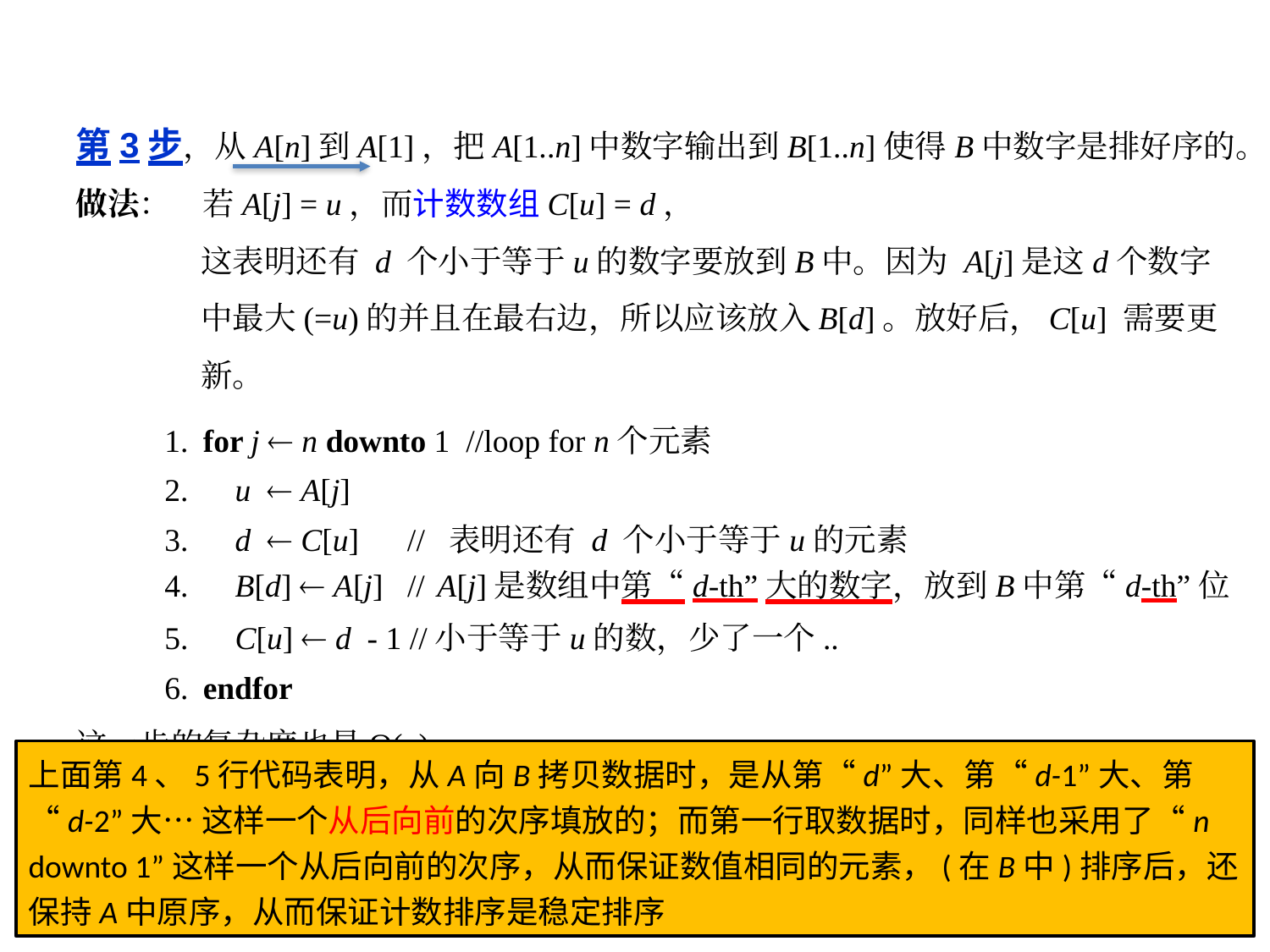

第3步，从A[n]到A[1]，把A[1..n]中数字输出到B[1..n]使得B中数字是排好序的。
做法：	若A[j] = u，而计数数组C[u] = d，
	这表明还有 d 个小于等于u的数字要放到B中。因为 A[j]是这d个数字中最大(=u)的并且在最右边，所以应该放入B[d]。放好后，C[u] 需要更新。
           1. 	for j ← n downto 1  //loop for n个元素
           2. 	    u  ← A[j]
           3. 	    d  ← C[u]      //  表明还有 d 个小于等于u的元素
           4. 	    B[d] ← A[j]   // A[j]是数组中第“d-th”大的数字，放到B中第“d-th”位
           5. 	    C[u] ← d  - 1 //小于等于u的数，少了一个..
           6. 	endfor
这一步的复杂度也是O(n)。
上面第4、5行代码表明，从A向B拷贝数据时，是从第“d”大、第“d-1”大、第“d-2”大… 这样一个从后向前的次序填放的；而第一行取数据时，同样也采用了“n downto 1”这样一个从后向前的次序，从而保证数值相同的元素，(在B中)排序后，还保持A中原序，从而保证计数排序是稳定排序
4-14